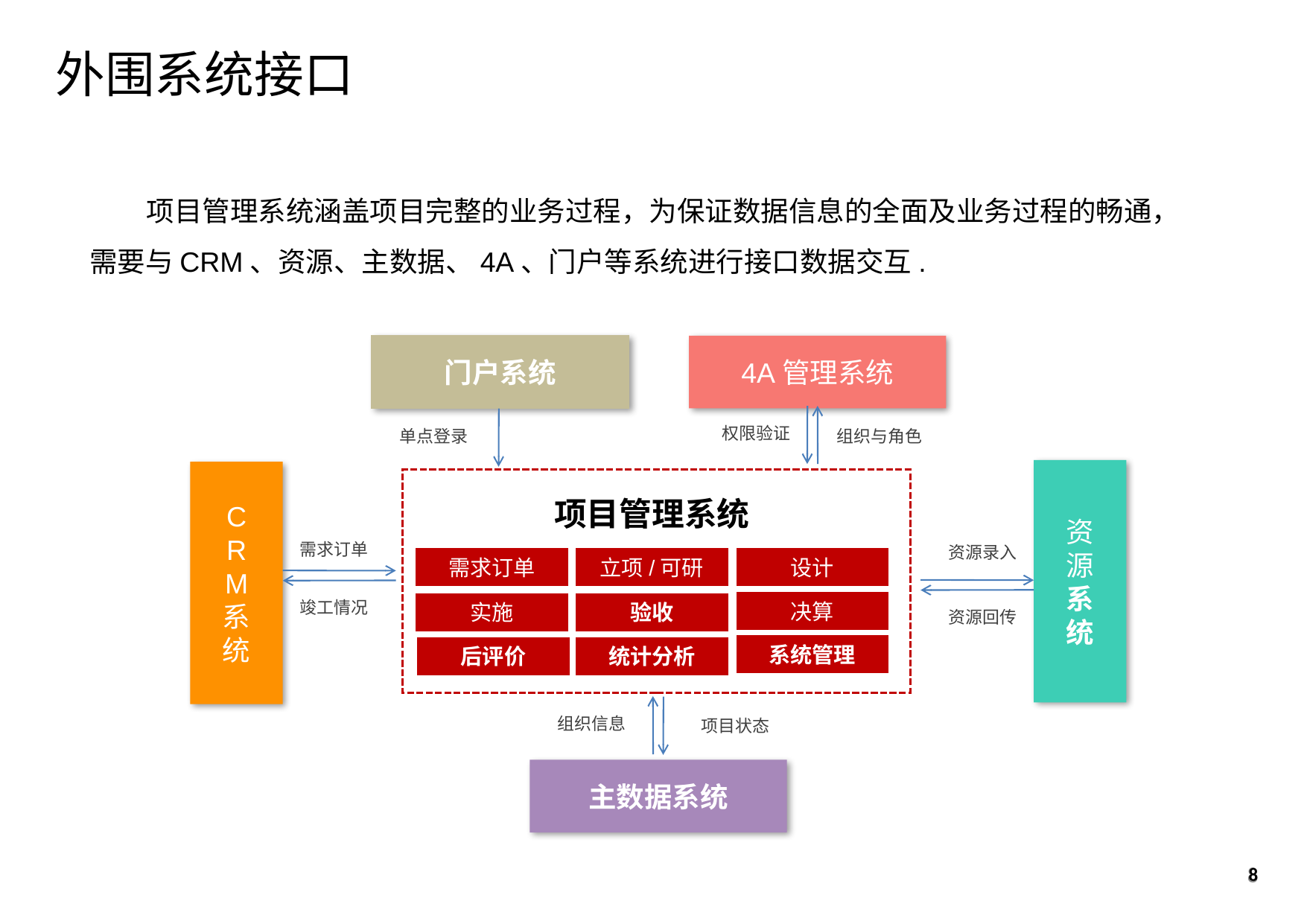

外围系统接口
        项目管理系统涵盖项目完整的业务过程，为保证数据信息的全面及业务过程的畅通，需要与CRM、资源、主数据、4A、门户等系统进行接口数据交互.
门户系统
4A管理系统
权限验证
单点登录
组织与角色
资
源
系
统
C
R
M
系
统

项目管理系统
需求订单
资源录入
需求订单
立项/可研
设计
竣工情况
决算
实施
验收
资源回传
系统管理
后评价
统计分析
组织信息
项目状态
主数据系统
8
8